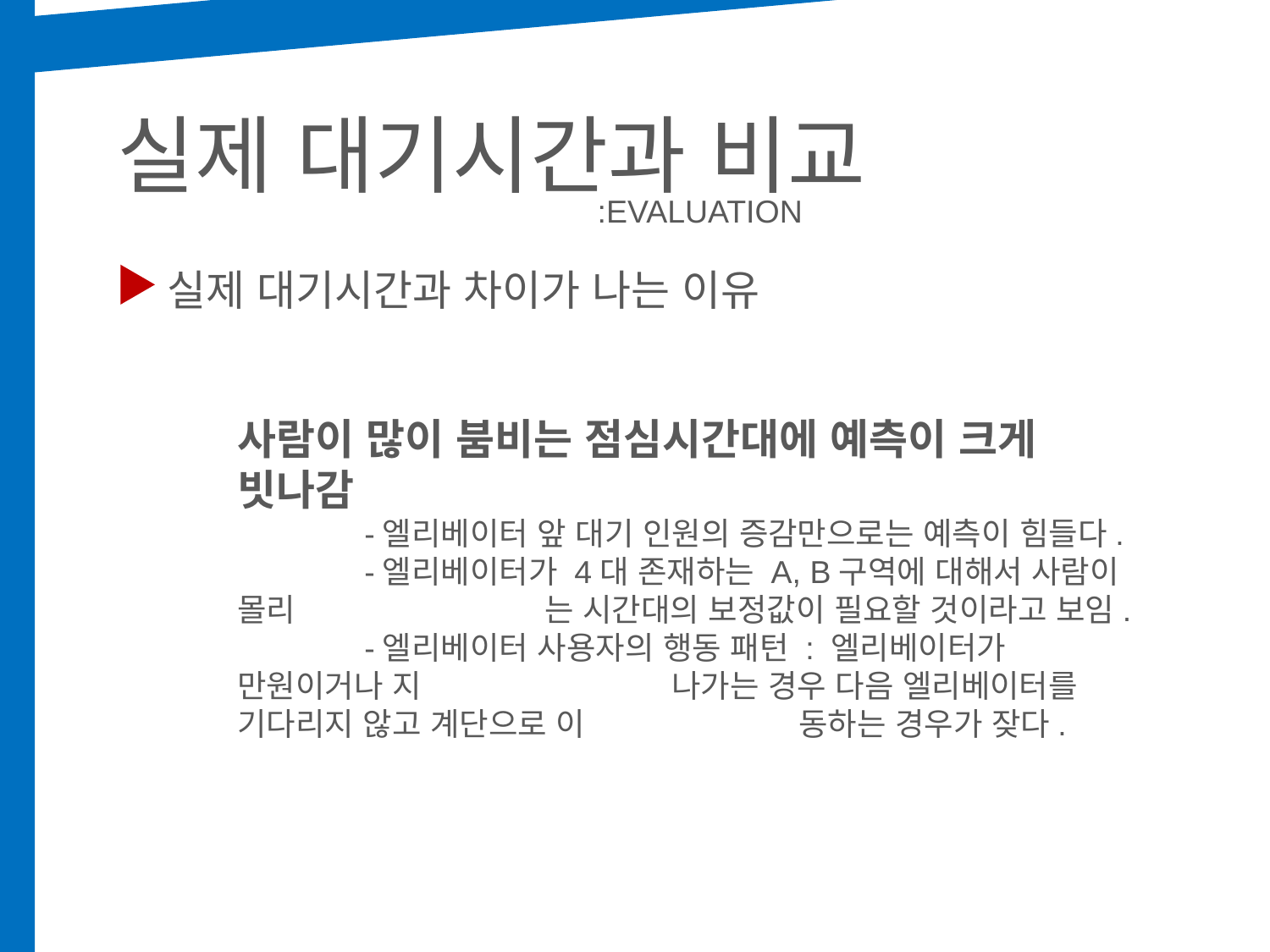

실제 대기시간과 비교
:EVALUATION
실제 대기시간과 차이가 나는 이유

사람이 많이 붐비는 점심시간대에 예측이 크게 빗나감
	-엘리베이터 앞 대기 인원의 증감만으로는 예측이 힘들다.
	-엘리베이터가 4대 존재하는 A, B구역에 대해서 사람이 몰리	   	      는 시간대의 보정값이 필요할 것이라고 보임.
	-엘리베이터 사용자의 행동 패턴 : 엘리베이터가 만원이거나 지		      나가는 경우 다음 엘리베이터를 기다리지 않고 계단으로 이                 	      동하는 경우가 잦다.